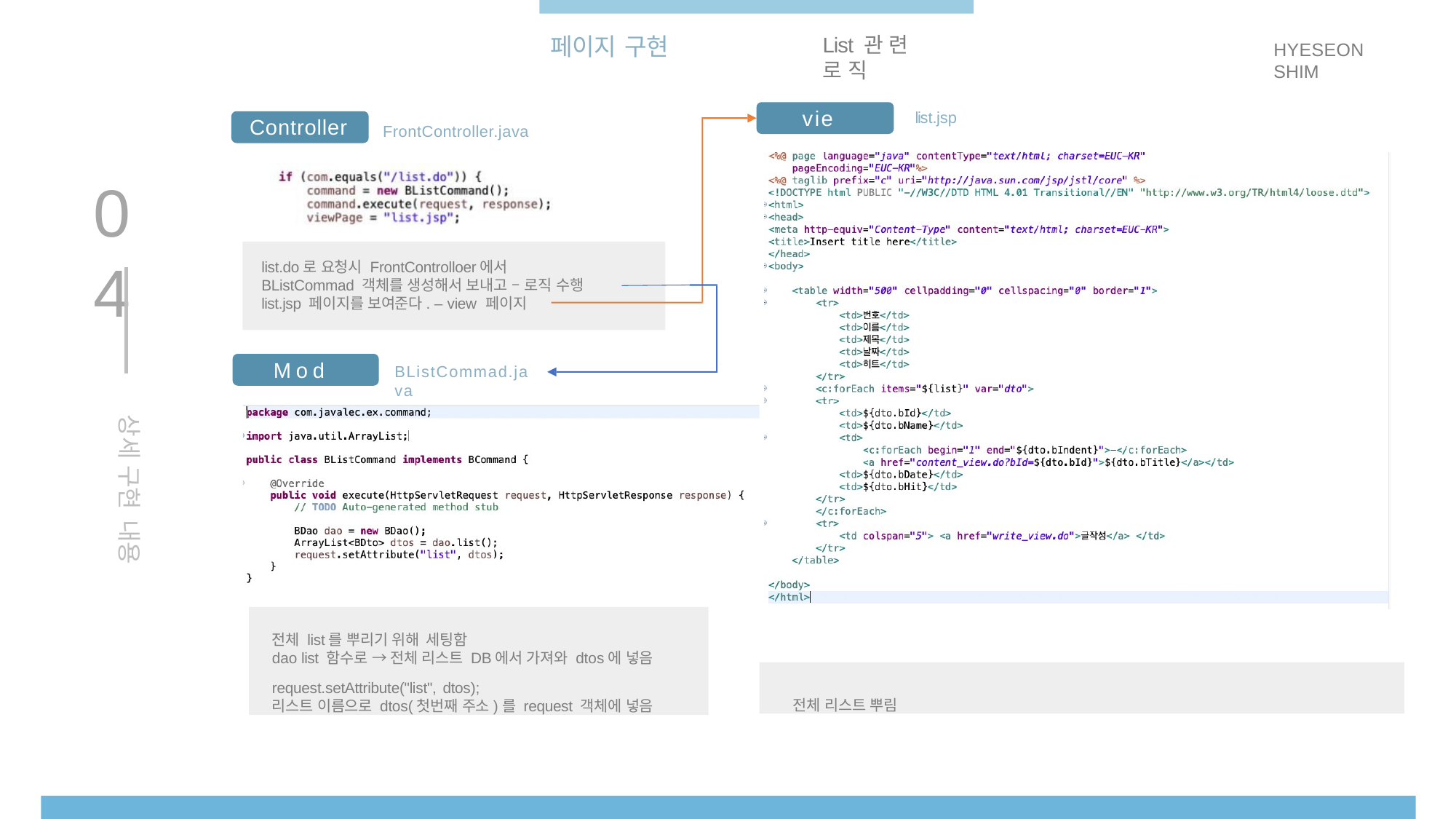

# 페이지 구현
List 관련 로직
HYESEON SHIM

view
list.jsp

Controller
FrontController.java

04
list.do로 요청시 FrontControlloer에서  BListCommad 객체를 생성해서 보내고 – 로직 수행  list.jsp 페이지를 보여준다. – view 페이지

Model
BListCommad.java
상세 구현 내용

전체 list를 뿌리기 위해 세팅함
dao list 함수로 → 전체 리스트 DB에서 가져와 dtos에 넣음

request.setAttribute("list", dtos);
리스트 이름으로 dtos(첫번째 주소)를 request 객체에 넣음

전체 리스트 뿌림